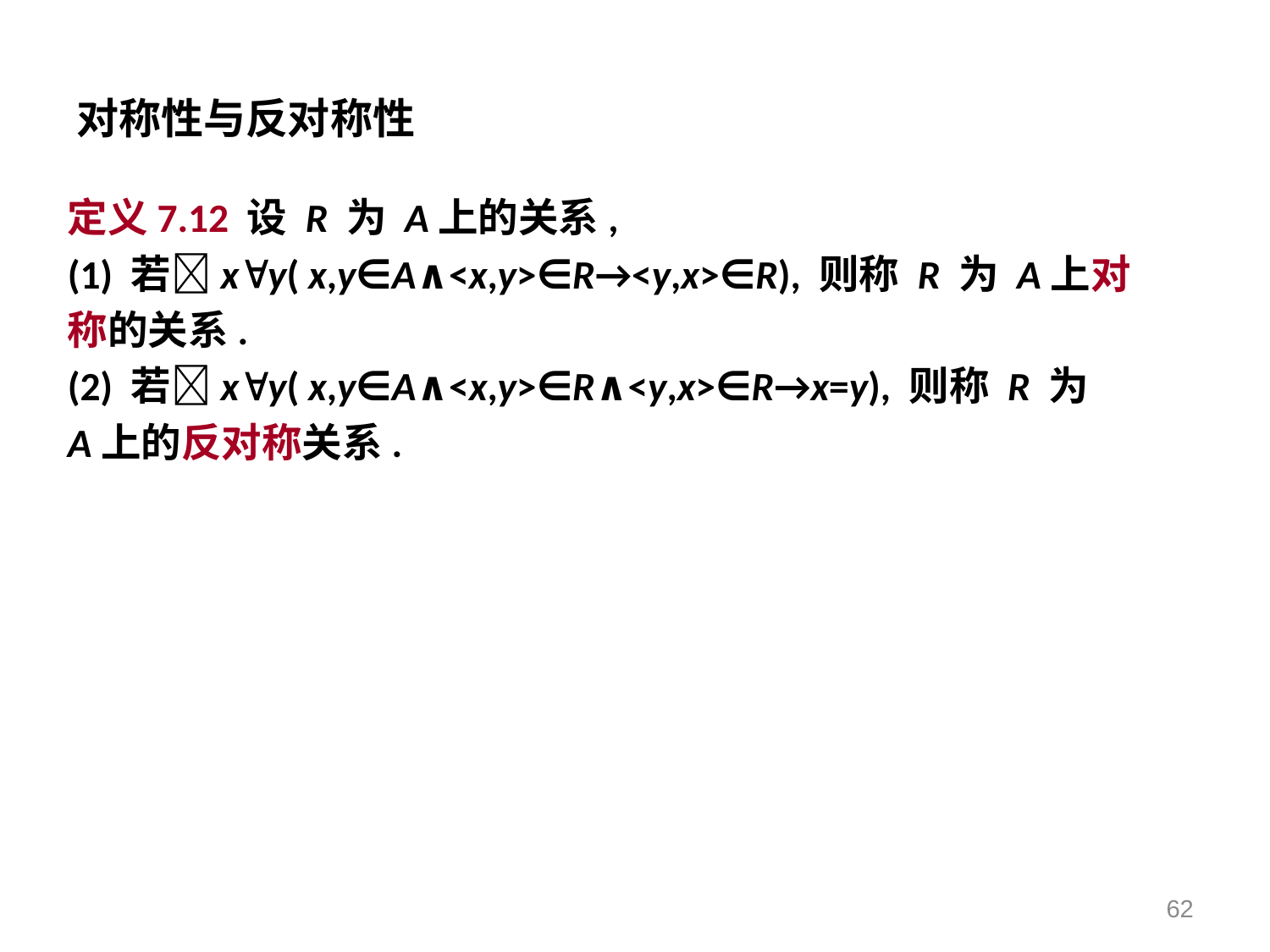

# 对称性与反对称性
定义7.12 设 R 为 A上的关系,
(1) 若∀x∀y( x,y∈A∧<x,y>∈R→<y,x>∈R), 则称 R 为 A上对
称的关系.
(2) 若∀x∀y( x,y∈A∧<x,y>∈R∧<y,x>∈R→x=y), 则称 R 为
A上的反对称关系.
62